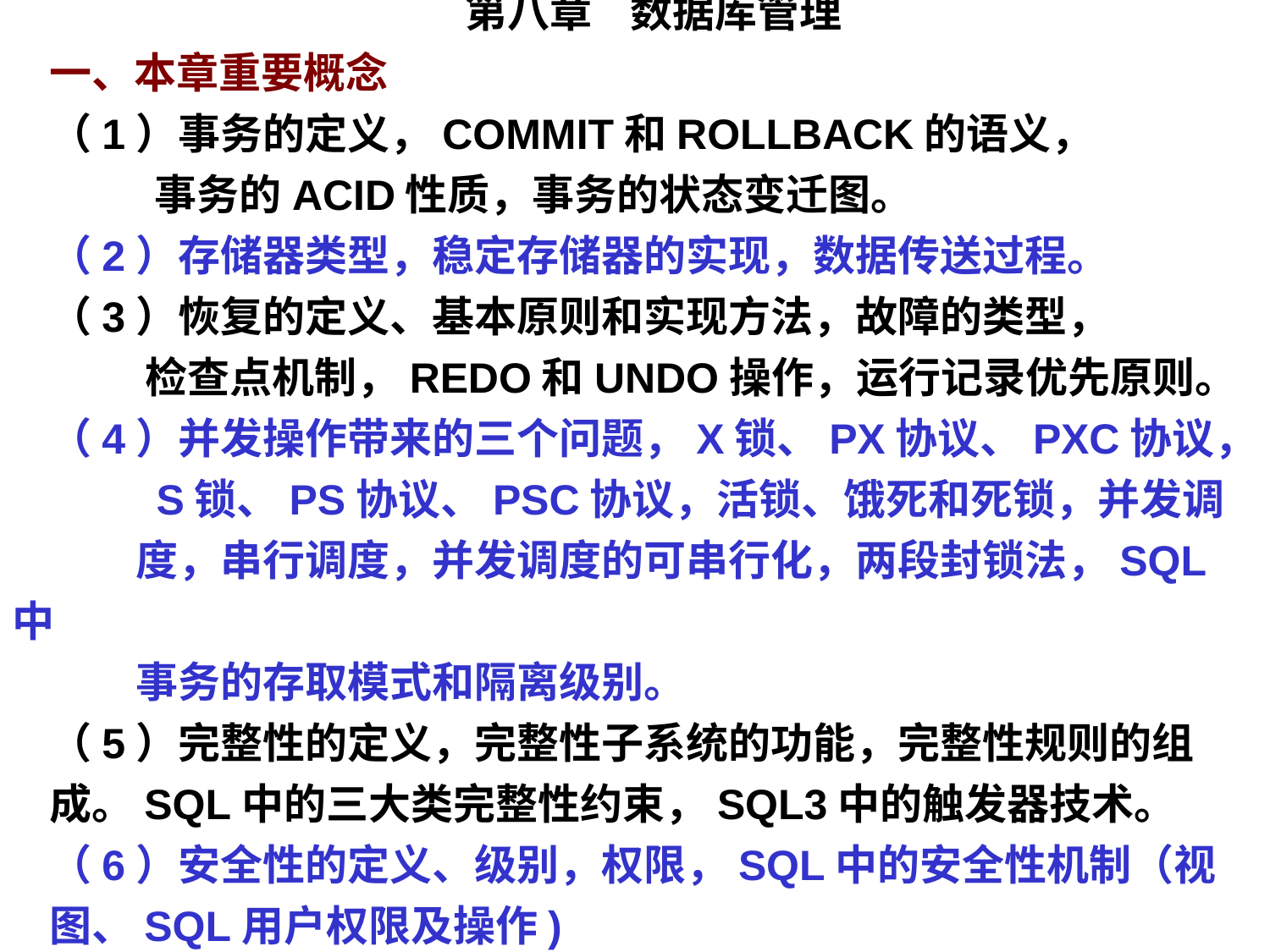

第八章    数据库管理
一、本章重要概念
（1）事务的定义，COMMIT和ROLLBACK的语义，
          事务的ACID性质，事务的状态变迁图。
（2）存储器类型，稳定存储器的实现，数据传送过程。
（3）恢复的定义、基本原则和实现方法，故障的类型，
         检查点机制，REDO和UNDO操作，运行记录优先原则。
（4）并发操作带来的三个问题，X锁、PX协议、PXC协议，
         S锁、PS协议、PSC协议，活锁、饿死和死锁，并发调
        度，串行调度，并发调度的可串行化，两段封锁法，SQL中
        事务的存取模式和隔离级别。
（5）完整性的定义，完整性子系统的功能，完整性规则的组
成。SQL中的三大类完整性约束，SQL3中的触发器技术。
（6）安全性的定义、级别，权限，SQL中的安全性机制（视
图、SQL用户权限及操作)